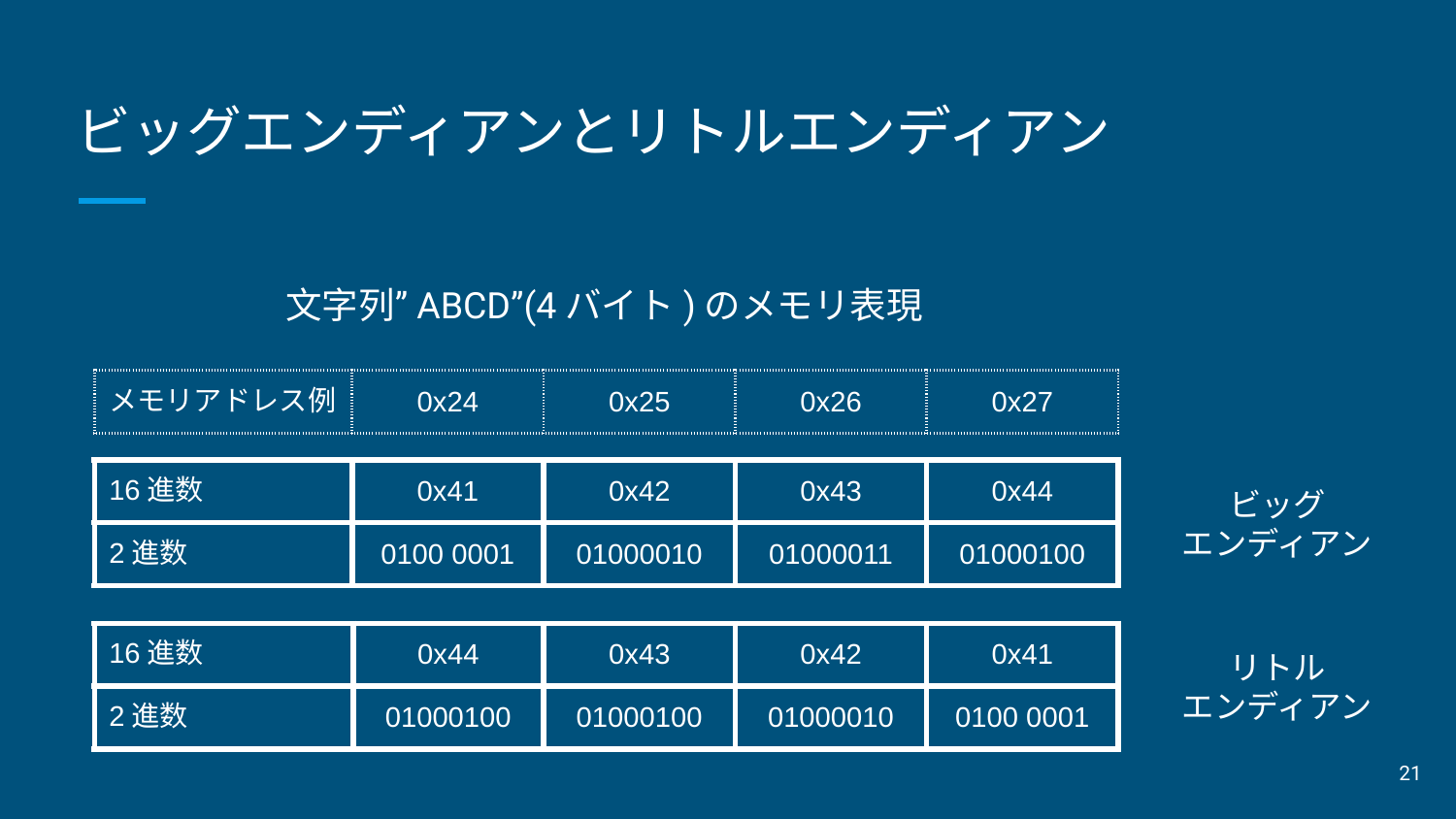

# ビッグエンディアンとリトルエンディアン
文字列”ABCD”(4バイト)のメモリ表現
| メモリアドレス例 | 0x24 | 0x25 | 0x26 | 0x27 |
| --- | --- | --- | --- | --- |
| 16進数 | 0x41 | 0x42 | 0x43 | 0x44 |
| --- | --- | --- | --- | --- |
| 2進数 | 0100 0001 | 01000010 | 01000011 | 01000100 |
ビッグ
エンディアン
| 16進数 | 0x44 | 0x43 | 0x42 | 0x41 |
| --- | --- | --- | --- | --- |
| 2進数 | 01000100 | 01000100 | 01000010 | 0100 0001 |
リトル
エンディアン
21